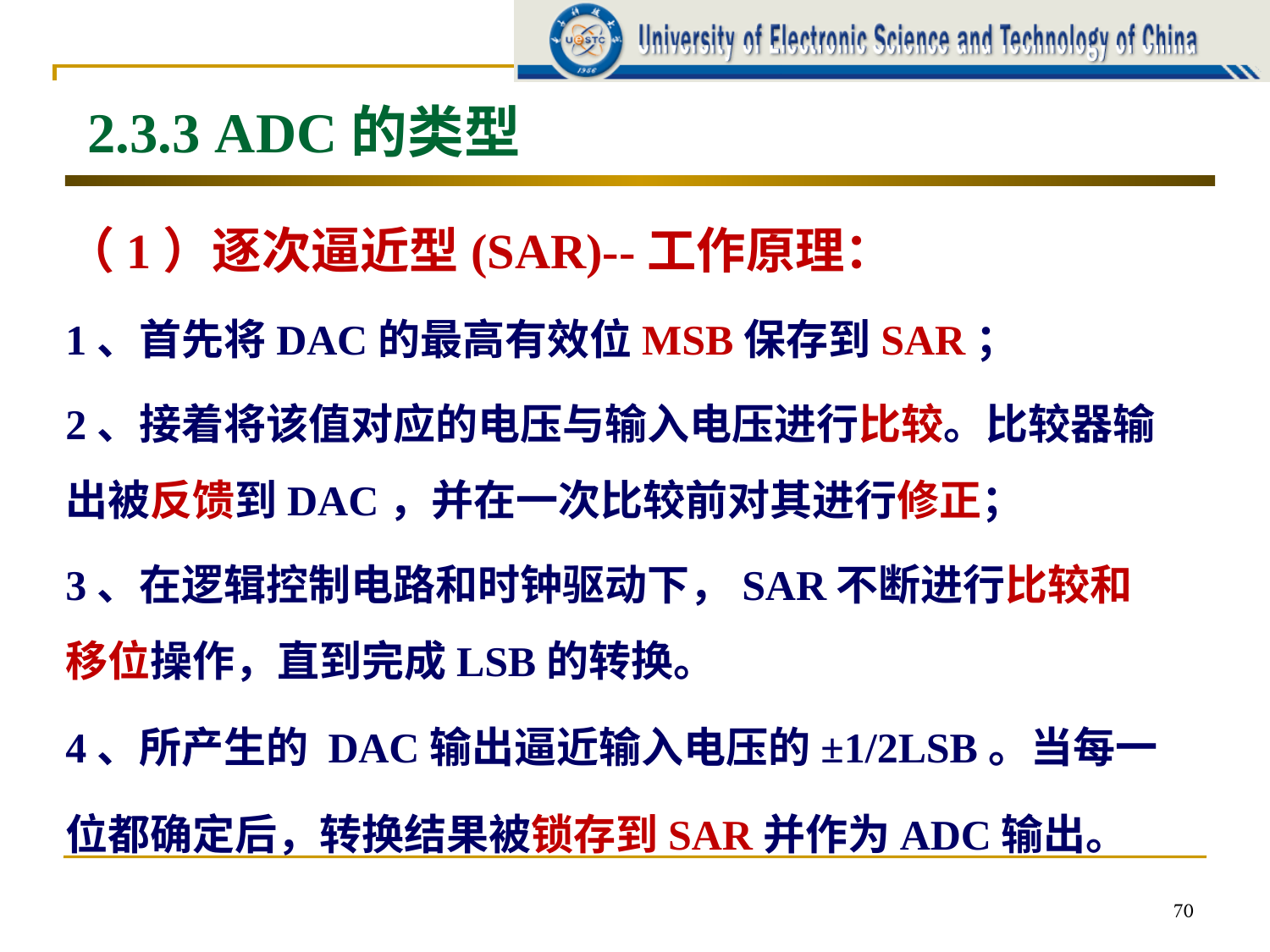

2.3.3 ADC的类型
# （1）逐次逼近型(SAR)--工作原理：
1、首先将DAC的最高有效位MSB保存到SAR；
2、接着将该值对应的电压与输入电压进行比较。比较器输出被反馈到DAC，并在一次比较前对其进行修正；
3、在逻辑控制电路和时钟驱动下，SAR不断进行比较和移位操作，直到完成LSB的转换。
4、所产生的 DAC输出逼近输入电压的±1/2LSB。当每一位都确定后，转换结果被锁存到SAR并作为ADC输出。

70